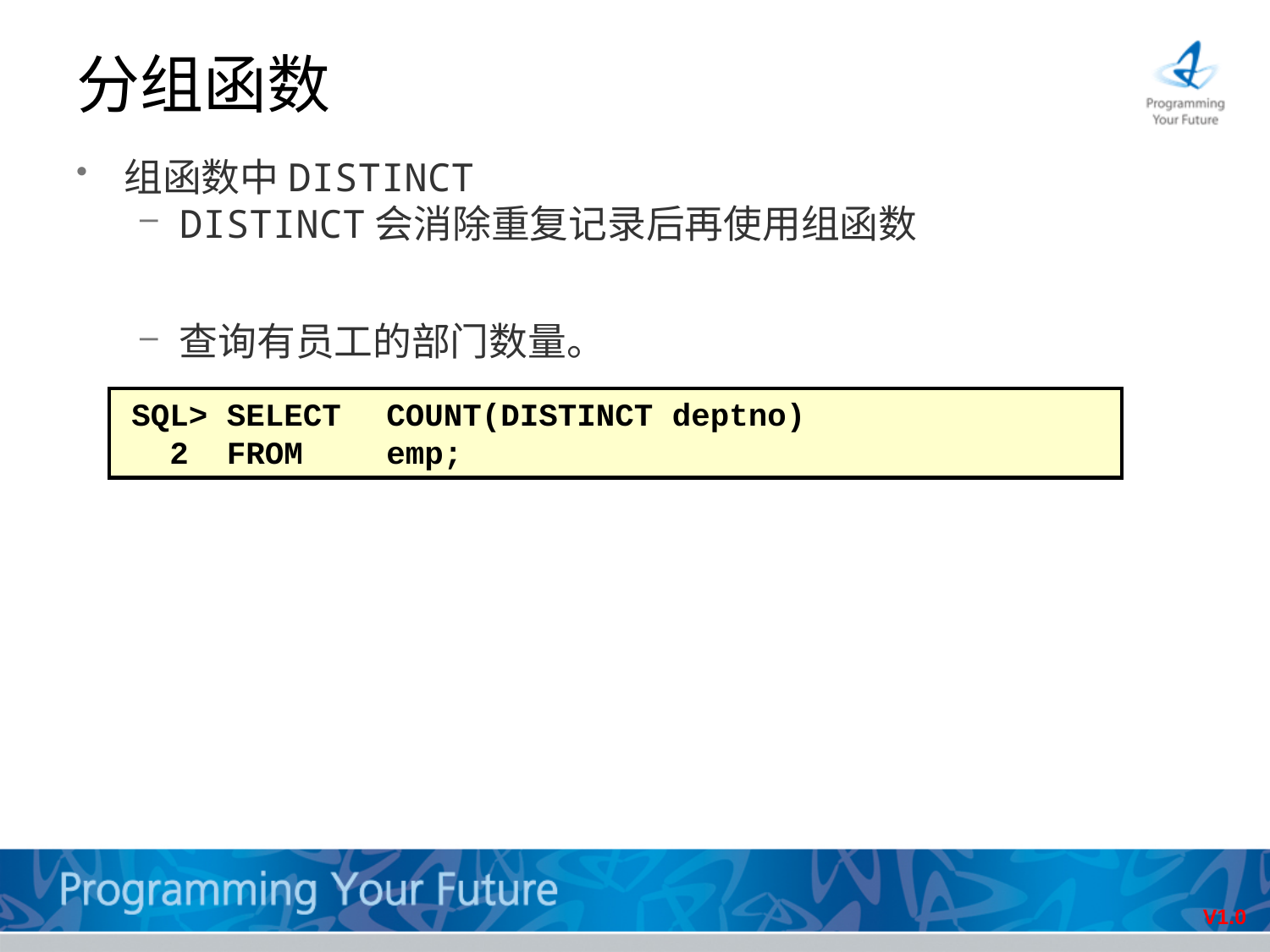

# 分组函数
组函数中DISTINCT
DISTINCT会消除重复记录后再使用组函数

查询有员工的部门数量。
SQL> SELECT	COUNT(DISTINCT deptno)
  2  FROM	emp;